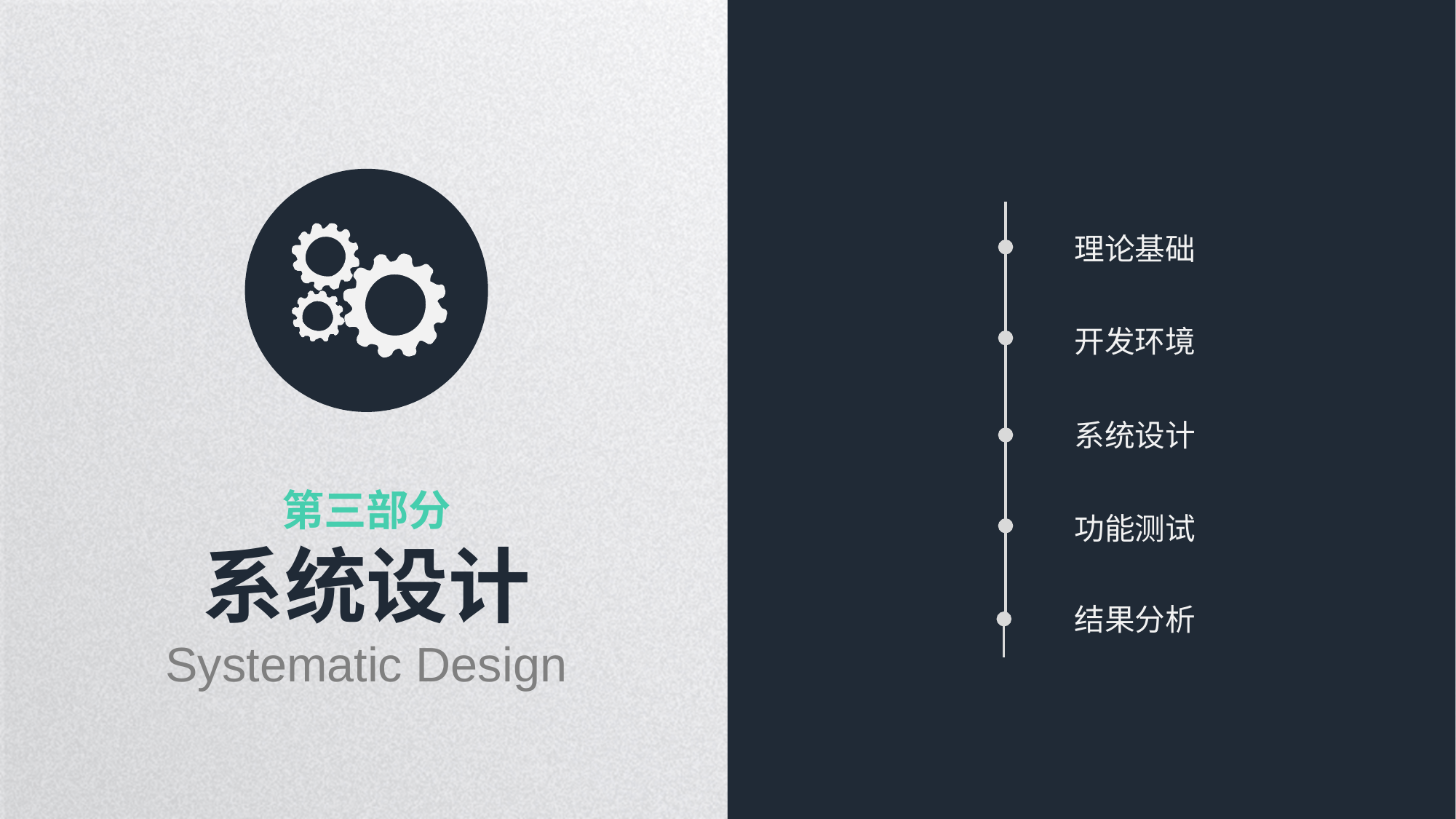

理论基础
开发环境
系统设计
第三部分
功能测试
系统设计
Systematic Design
结果分析
延时符